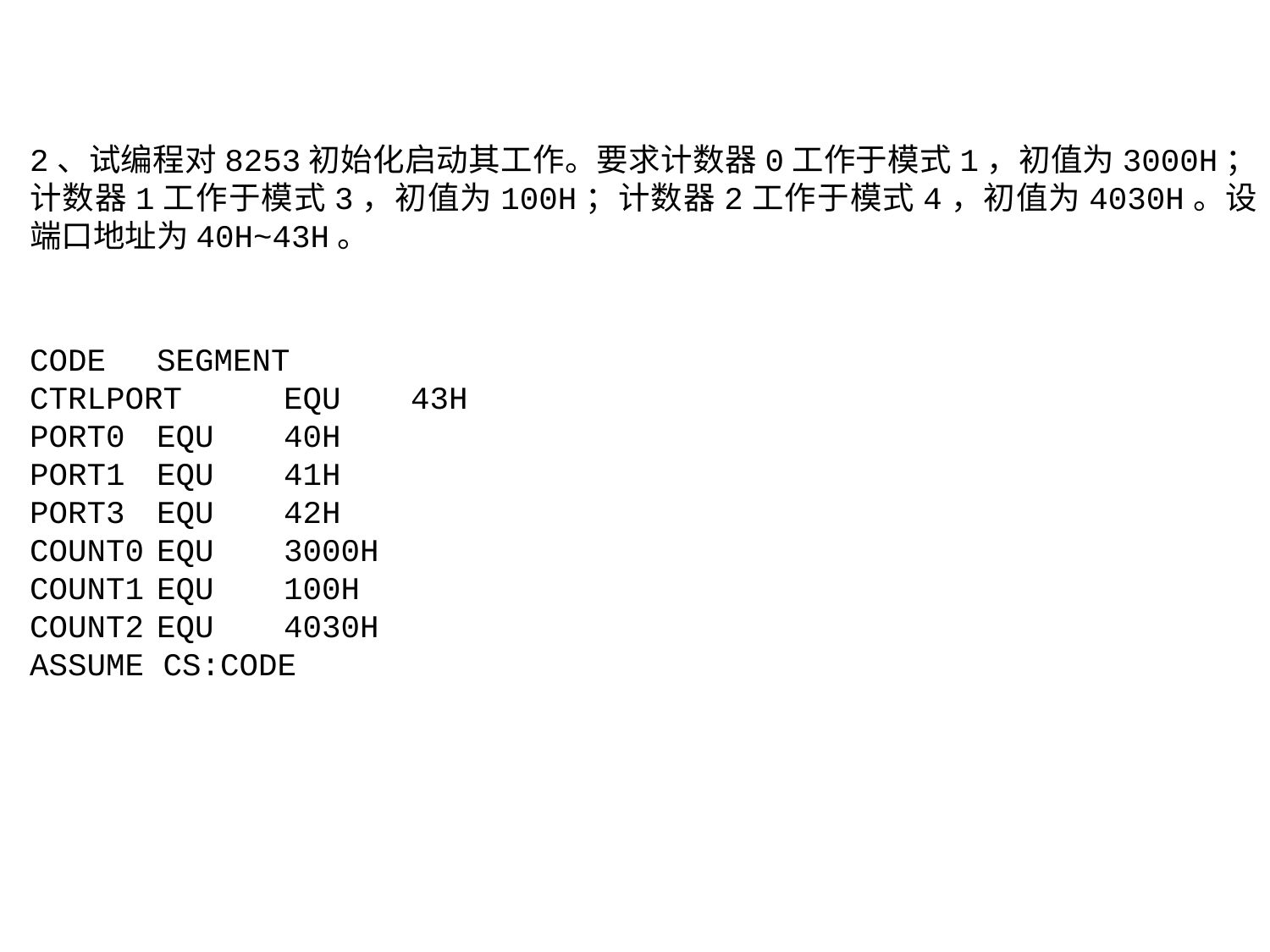

2、试编程对8253初始化启动其工作。要求计数器0工作于模式1，初值为3000H；计数器1工作于模式3，初值为100H；计数器2工作于模式4，初值为4030H。设端口地址为40H~43H。
CODE	SEGMENT
CTRLPORT	EQU 	43H
PORT0	EQU	40H
PORT1	EQU	41H
PORT3	EQU	42H
COUNT0	EQU	3000H
COUNT1	EQU	100H
COUNT2	EQU	4030H
ASSUME CS:CODE